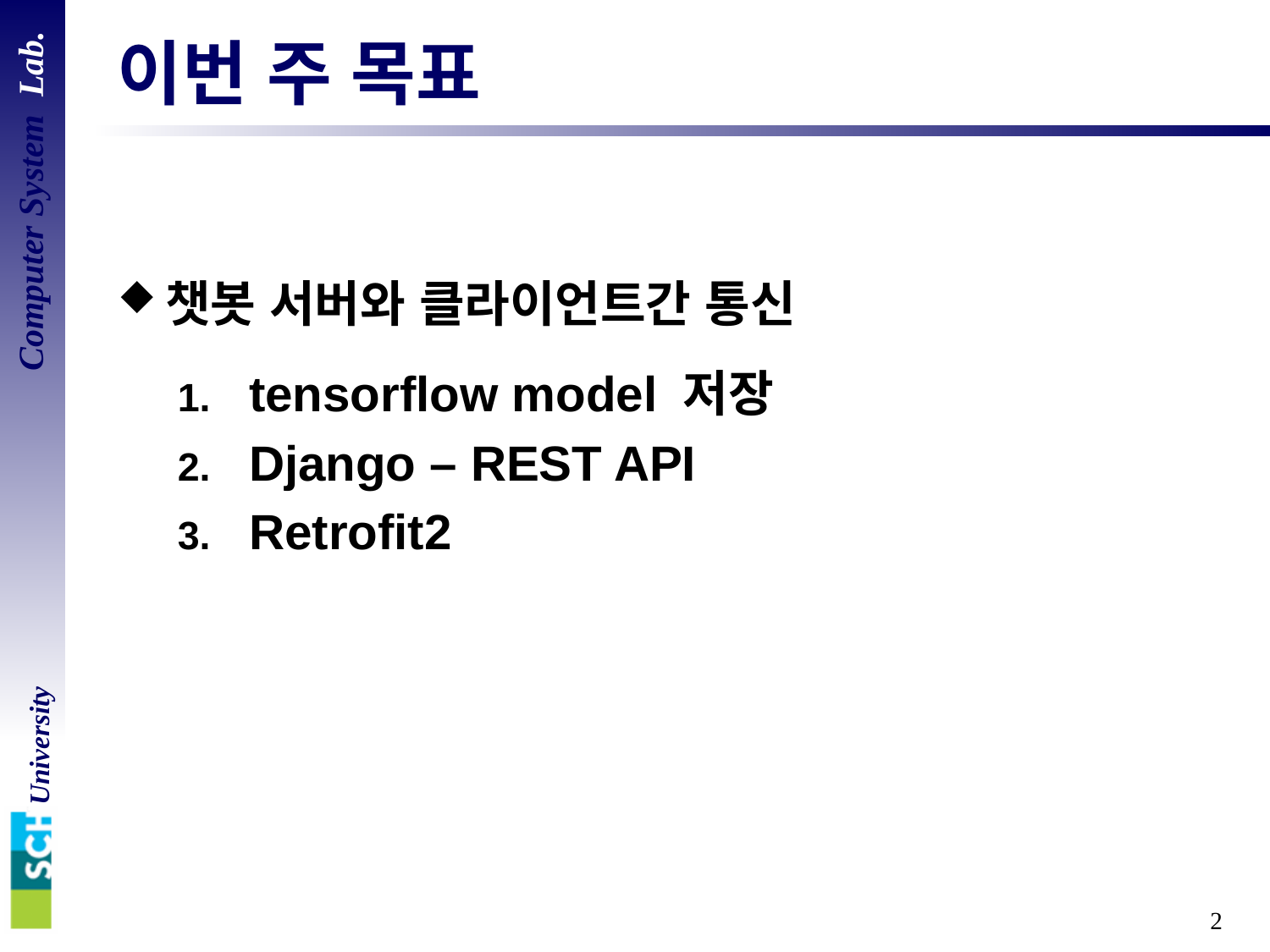

# 이번 주 목표

챗봇 서버와 클라이언트간 통신

tensorflow model 저장
Django – REST API
Retrofit2